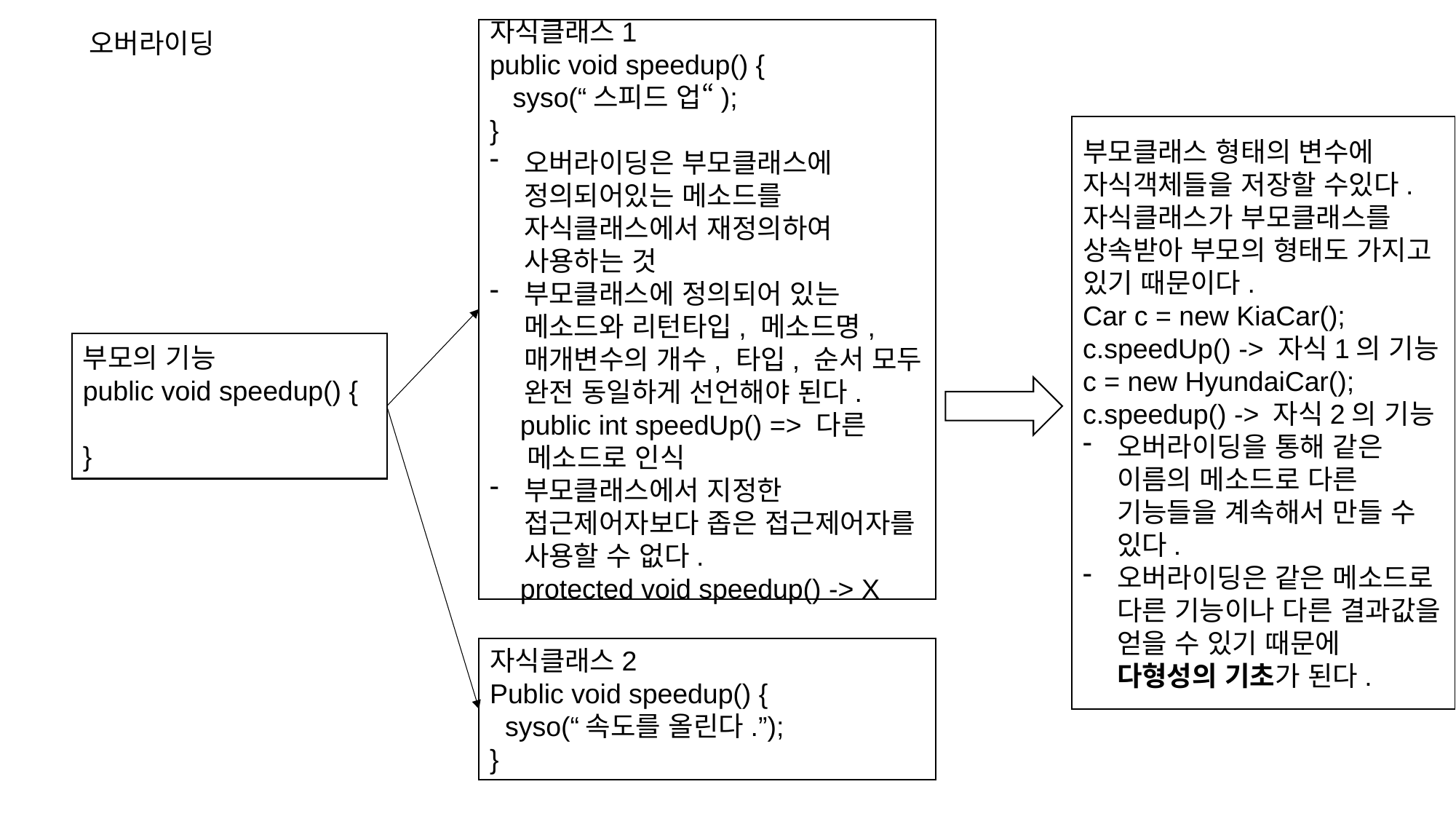

자식클래스1
public void speedup() {
   syso(“스피드 업“);
}
오버라이딩은 부모클래스에 정의되어있는 메소드를 자식클래스에서 재정의하여 사용하는 것
부모클래스에 정의되어 있는 메소드와 리턴타입, 메소드명, 매개변수의 개수, 타입, 순서 모두 완전 동일하게 선언해야 된다.
    public int speedUp() => 다른
    메소드로 인식
부모클래스에서 지정한 접근제어자보다 좁은 접근제어자를 사용할 수 없다.
    protected void speedup() -> X
오버라이딩
부모클래스 형태의 변수에 자식객체들을 저장할 수있다.
자식클래스가 부모클래스를 상속받아 부모의 형태도 가지고 있기 때문이다.
Car c = new KiaCar();
c.speedUp() -> 자식1의 기능
c = new HyundaiCar();
c.speedup() -> 자식2의 기능
오버라이딩을 통해 같은 이름의 메소드로 다른 기능들을 계속해서 만들 수 있다.
오버라이딩은 같은 메소드로 다른 기능이나 다른 결과값을 얻을 수 있기 때문에 다형성의 기초가 된다.
부모의 기능
public void speedup() {

}

자식클래스2
Public void speedup() {
  syso(“속도를 올린다.”);
}